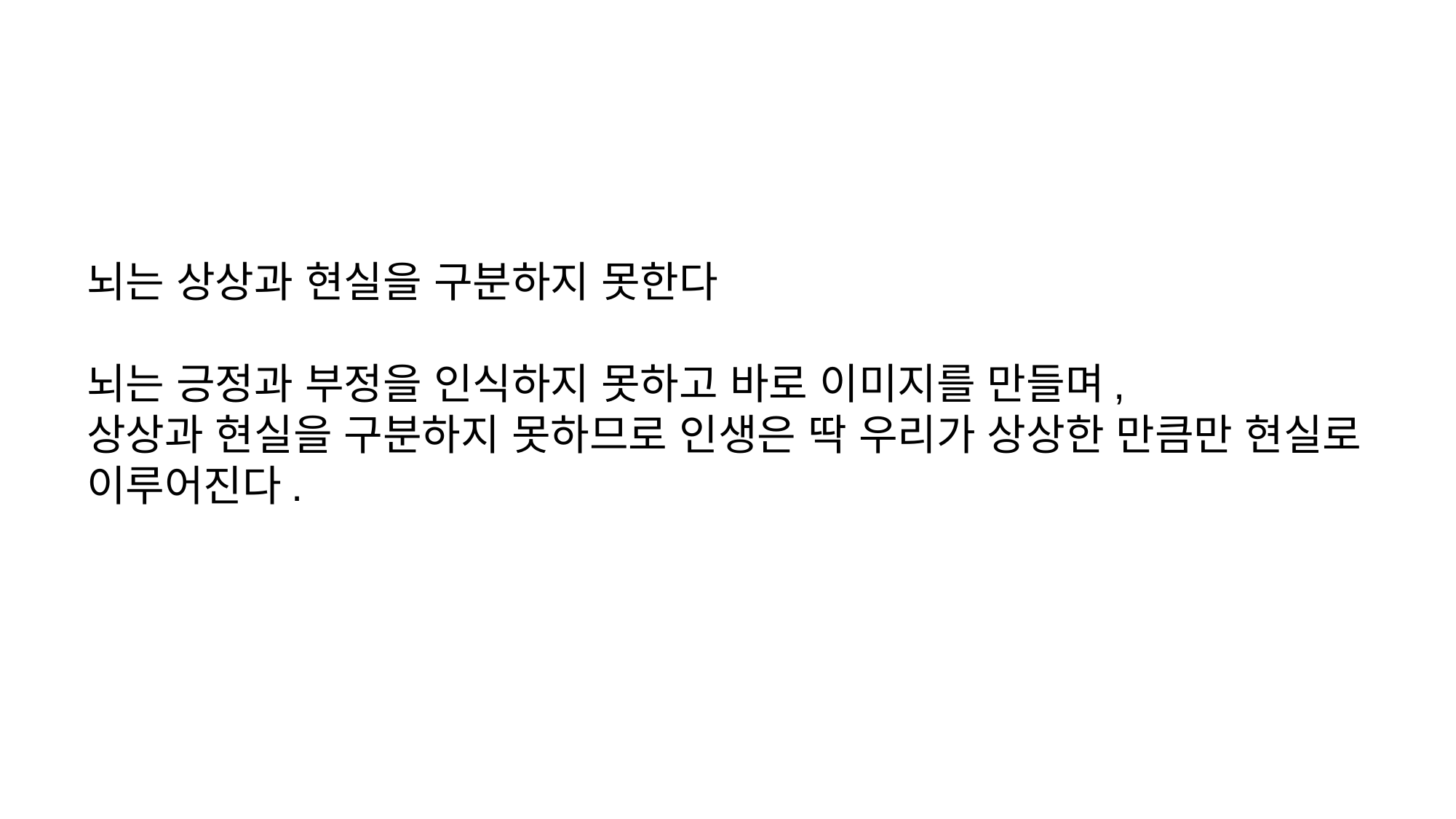

뇌는 상상과 현실을 구분하지 못한다

뇌는 긍정과 부정을 인식하지 못하고 바로 이미지를 만들며,
상상과 현실을 구분하지 못하므로 인생은 딱 우리가 상상한 만큼만 현실로 이루어진다.